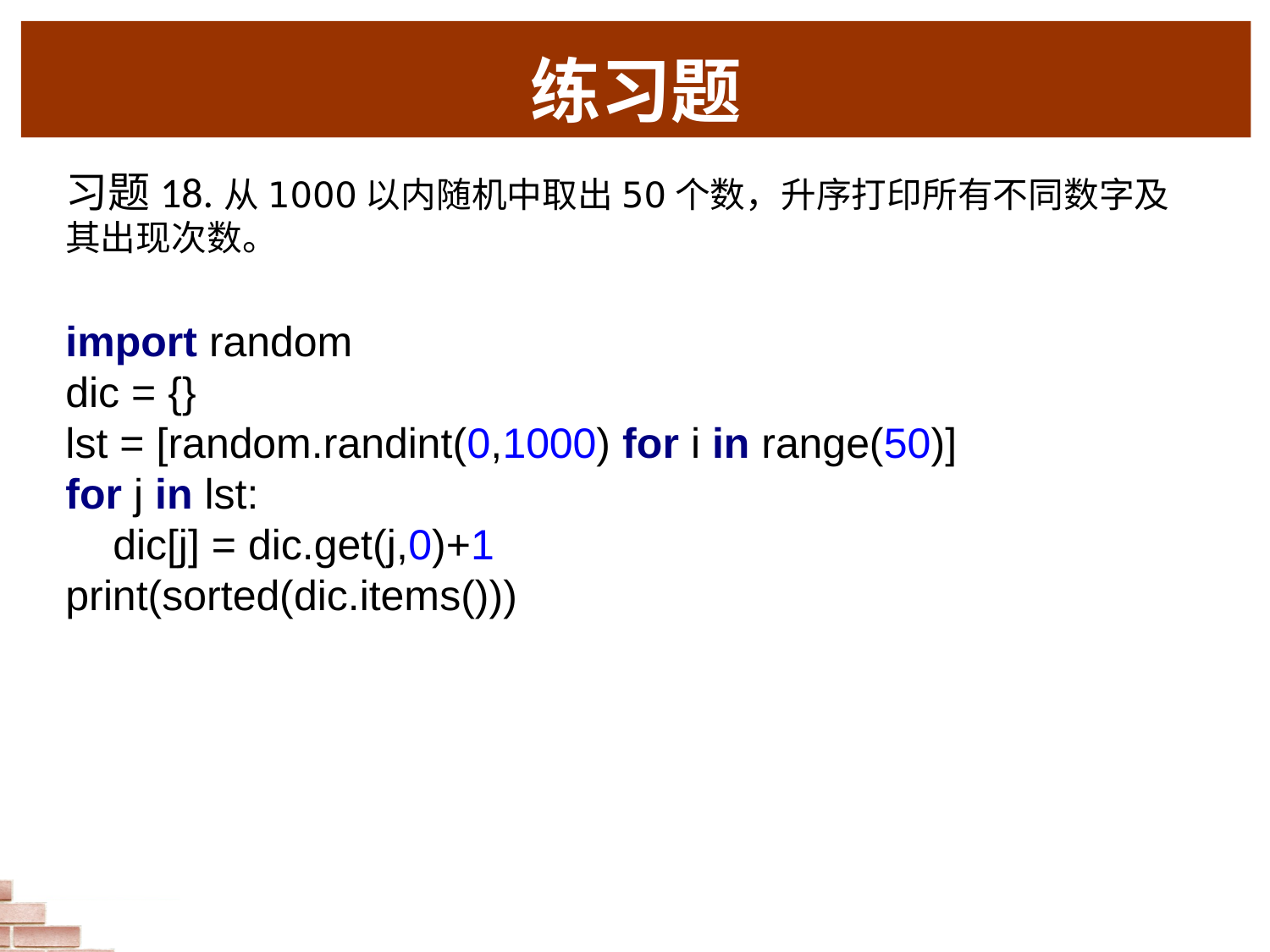

# 练习题
习题18.从1000以内随机中取出50个数，升序打印所有不同数字及其出现次数。
import random
dic = {}
lst = [random.randint(0,1000) for i in range(50)]
for j in lst:
    dic[j] = dic.get(j,0)+1
print(sorted(dic.items()))